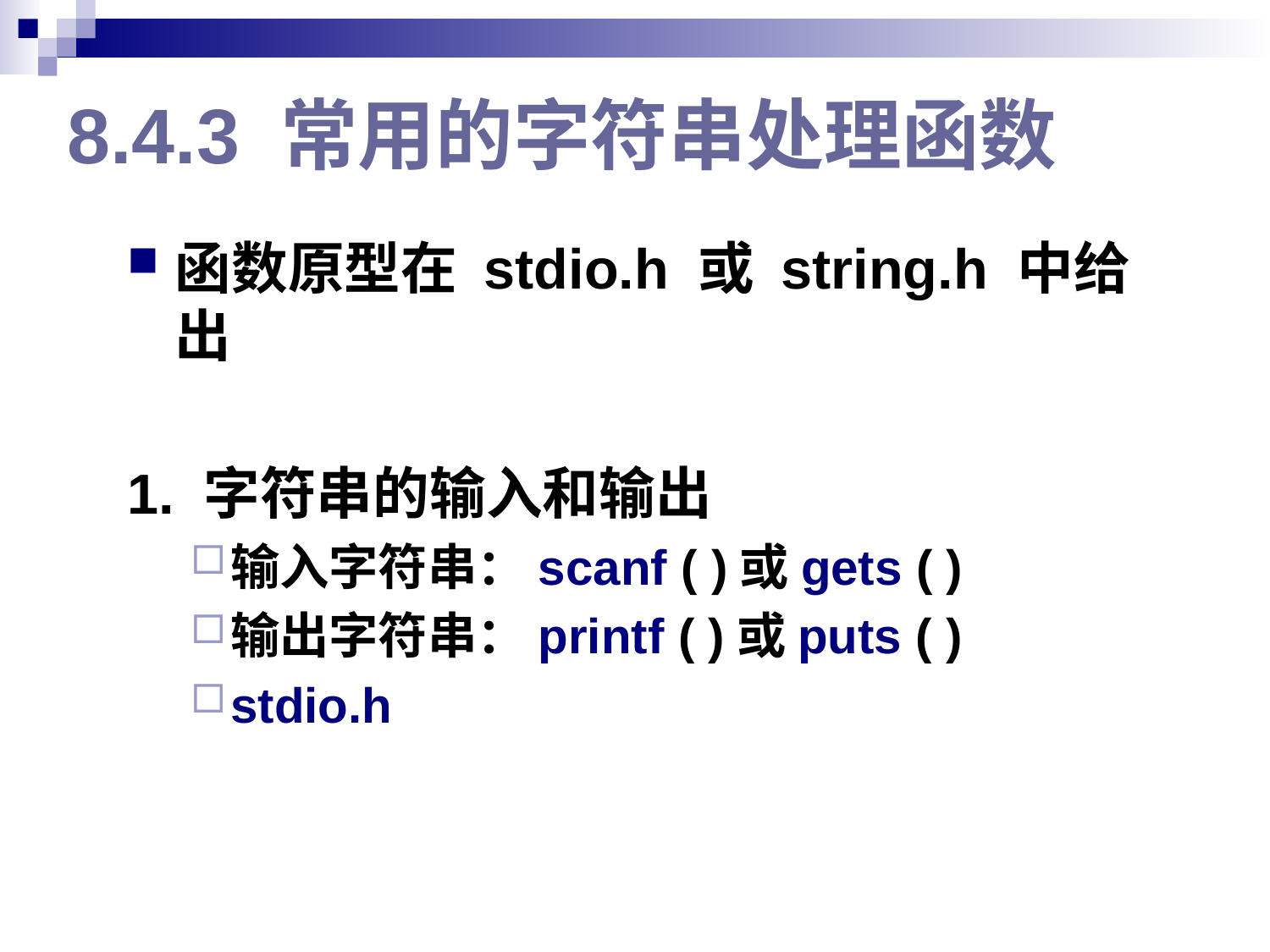

# 8.4.3 常用的字符串处理函数
函数原型在 stdio.h 或 string.h 中给出

1. 字符串的输入和输出
输入字符串：scanf ( )或gets ( )
输出字符串：printf ( )或puts ( )
stdio.h